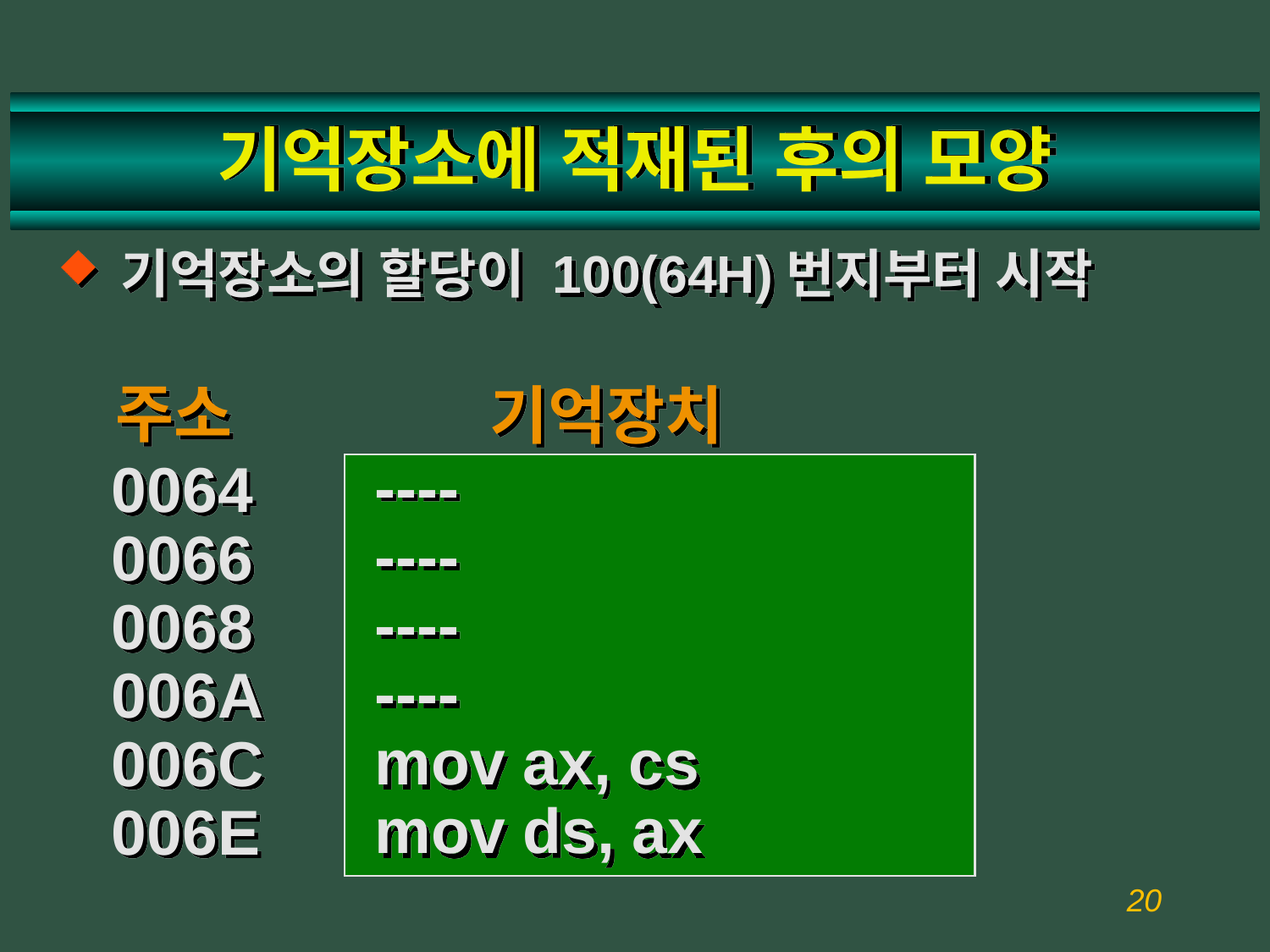

# 기억장소에 적재된 후의 모양
기억장소의 할당이 100(64H)번지부터 시작
주소
기억장치
 ----
 ----
 ----
 ----
 mov ax, cs
 mov ds, ax
0064
0066
0068
006A
006C
006E

20